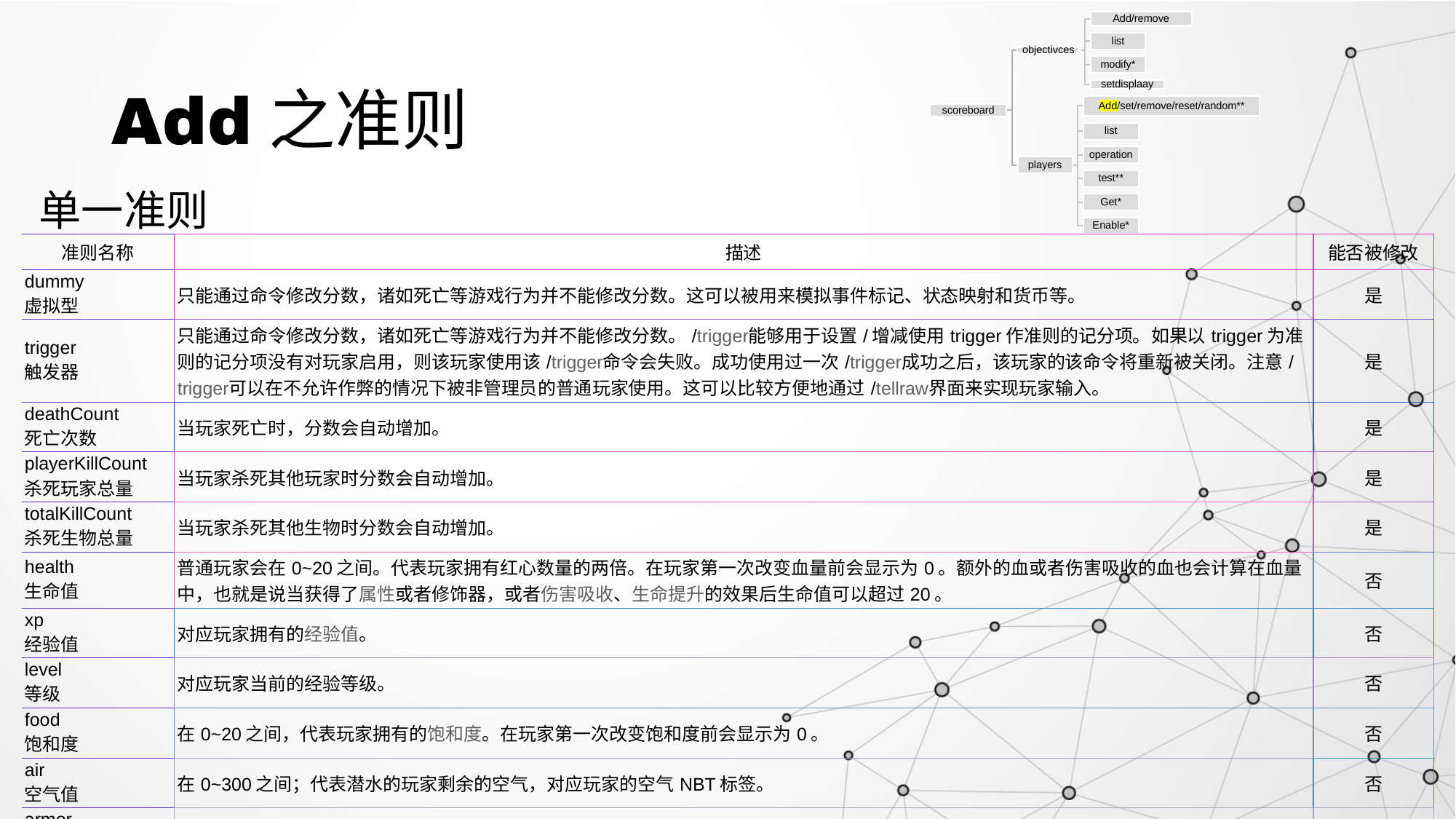

scoreboard
objectivces
Add/remove
list
modify*
setdisplaay
players
Add/set/remove/reset/random**
list
operation
test**
Get*
Enable*
# Add之准则
单一准则
| 准则名称 | 描述 | 能否被修改 |
| --- | --- | --- |
| dummy 虚拟型 | 只能通过命令修改分数，诸如死亡等游戏行为并不能修改分数。这可以被用来模拟事件标记、状态映射和货币等。 | 是 |
| trigger 触发器 | 只能通过命令修改分数，诸如死亡等游戏行为并不能修改分数。/trigger能够用于设置/增减使用trigger作准则的记分项。如果以trigger为准则的记分项没有对玩家启用，则该玩家使用该/trigger命令会失败。成功使用过一次/trigger成功之后，该玩家的该命令将重新被关闭。注意/trigger可以在不允许作弊的情况下被非管理员的普通玩家使用。这可以比较方便地通过/tellraw界面来实现玩家输入。 | 是 |
| deathCount 死亡次数 | 当玩家死亡时，分数会自动增加。 | 是 |
| playerKillCount 杀死玩家总量 | 当玩家杀死其他玩家时分数会自动增加。 | 是 |
| totalKillCount 杀死生物总量 | 当玩家杀死其他生物时分数会自动增加。 | 是 |
| health 生命值 | 普通玩家会在0~20之间。代表玩家拥有红心数量的两倍。在玩家第一次改变血量前会显示为0。额外的血或者伤害吸收的血也会计算在血量中，也就是说当获得了属性或者修饰器，或者伤害吸收、生命提升的效果后生命值可以超过20。 | 否 |
| xp 经验值 | 对应玩家拥有的经验值。 | 否 |
| level 等级 | 对应玩家当前的经验等级。 | 否 |
| food 饱和度 | 在0~20之间，代表玩家拥有的饱和度。在玩家第一次改变饱和度前会显示为0。 | 否 |
| air 空气值 | 在0~300之间；代表潜水的玩家剩余的空气，对应玩家的空气NBT标签。 | 否 |
| armor 盔甲值 | 在0~20之间；代表玩家拥有的盔甲值。在玩家第一次更换盔甲前会显示为0。 | 否 |